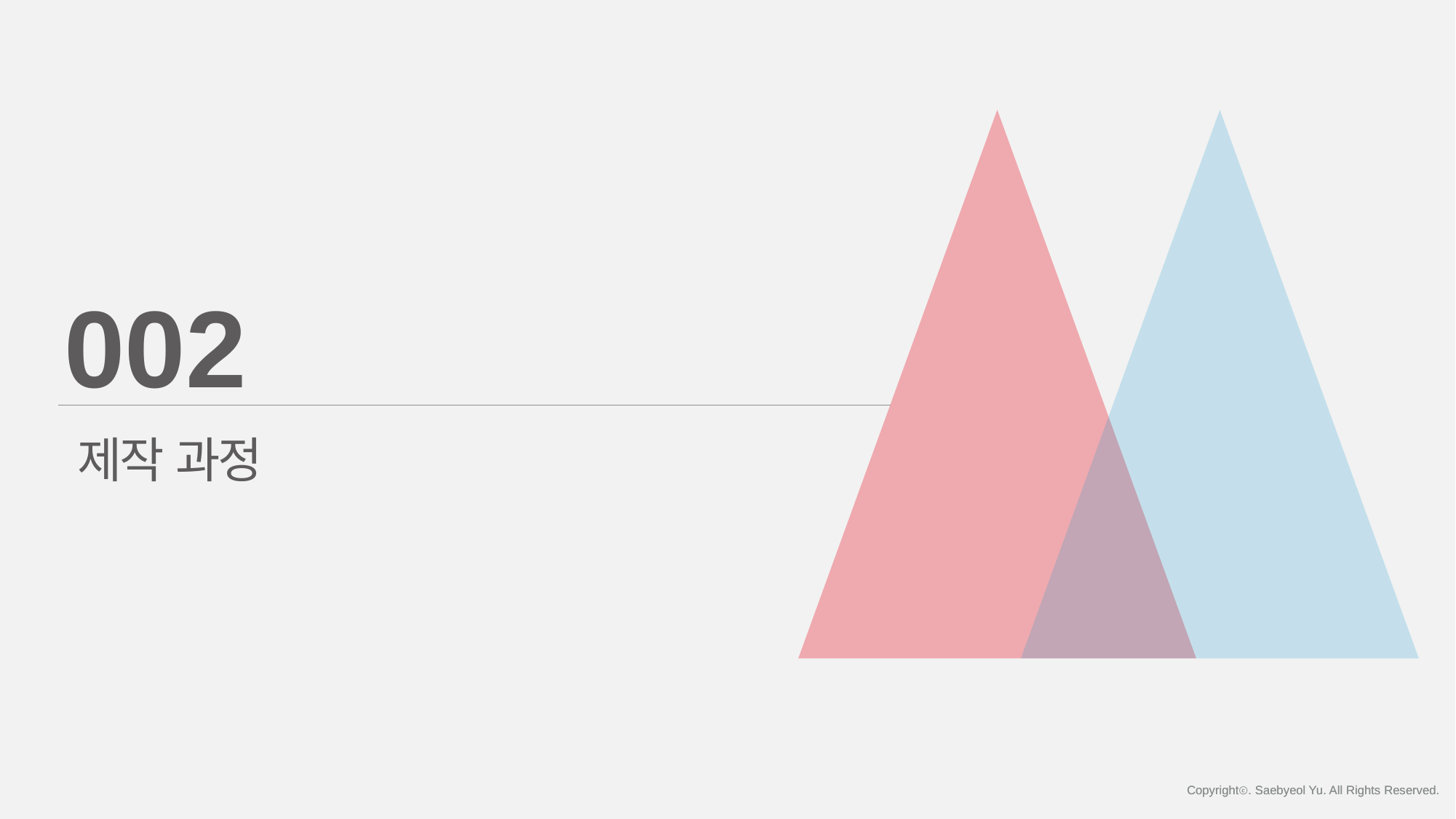

002

제작 과정
Copyrightⓒ. Saebyeol Yu. All Rights Reserved.